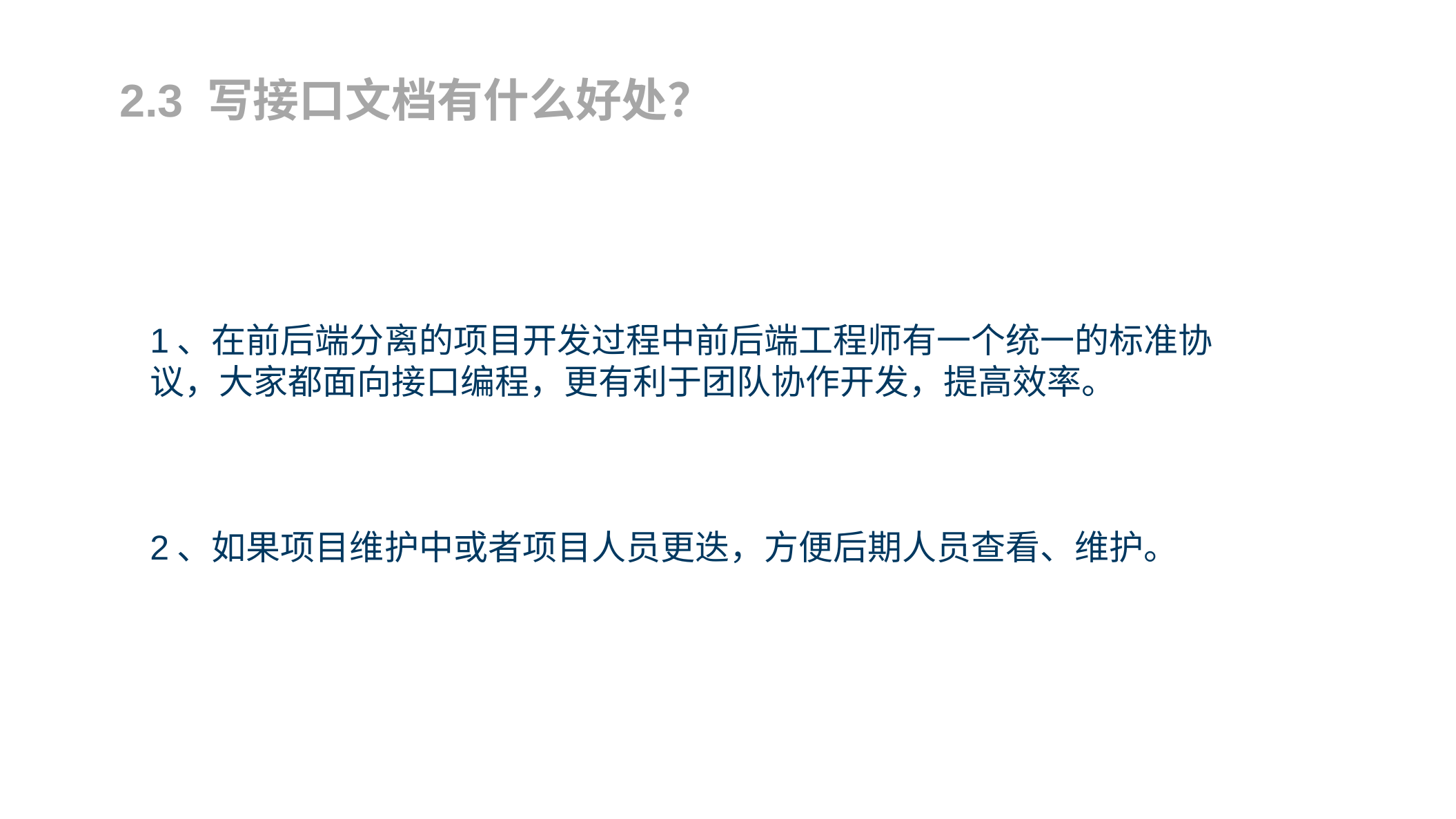

2.3 写接口文档有什么好处？
1、在前后端分离的项目开发过程中前后端工程师有一个统一的标准协议，大家都面向接口编程，更有利于团队协作开发，提高效率。

2、如果项目维护中或者项目人员更迭，方便后期人员查看、维护。